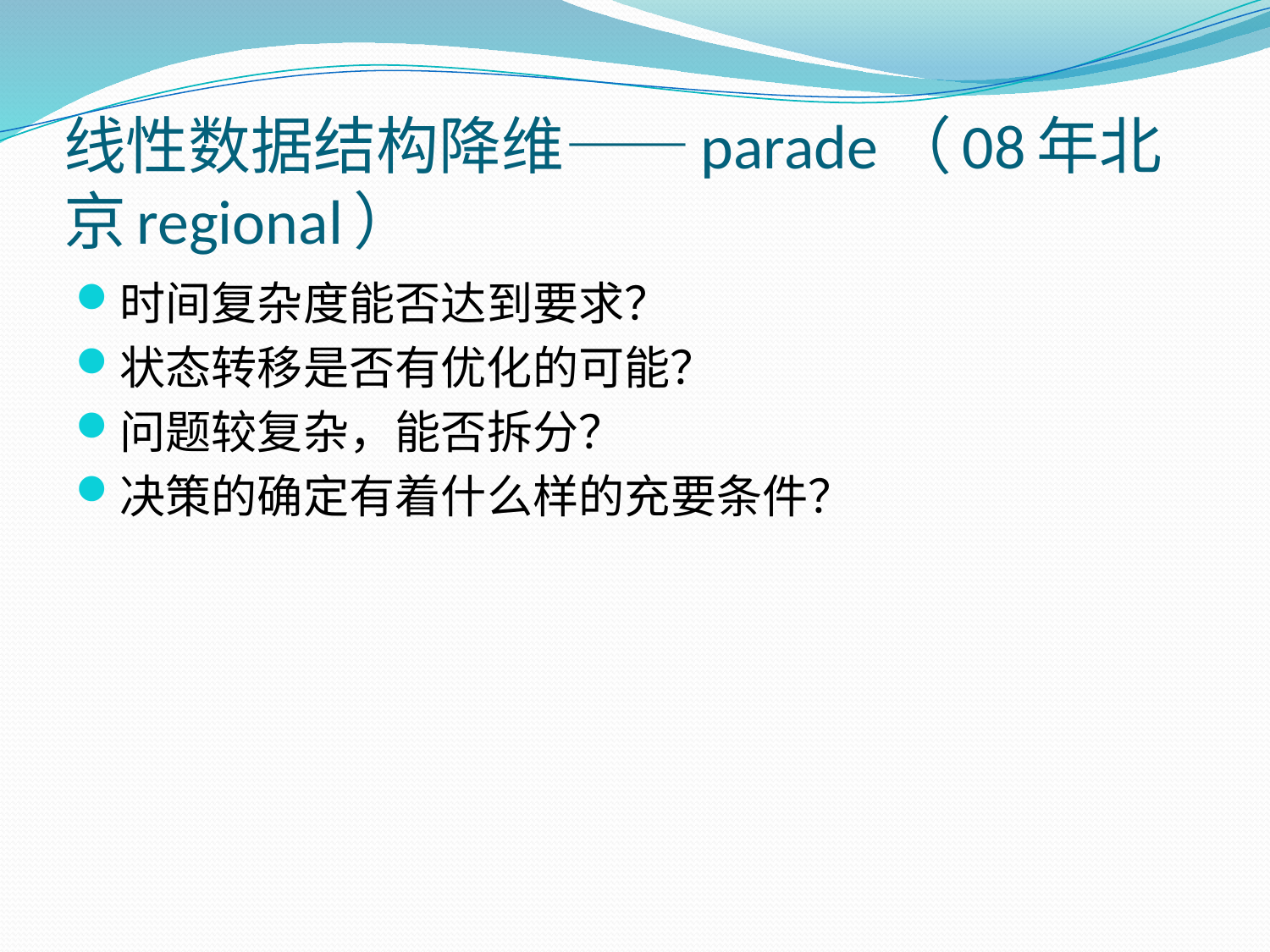

# 线性数据结构降维——parade（08年北京regional）
时间复杂度能否达到要求？
状态转移是否有优化的可能？
问题较复杂，能否拆分？
决策的确定有着什么样的充要条件？